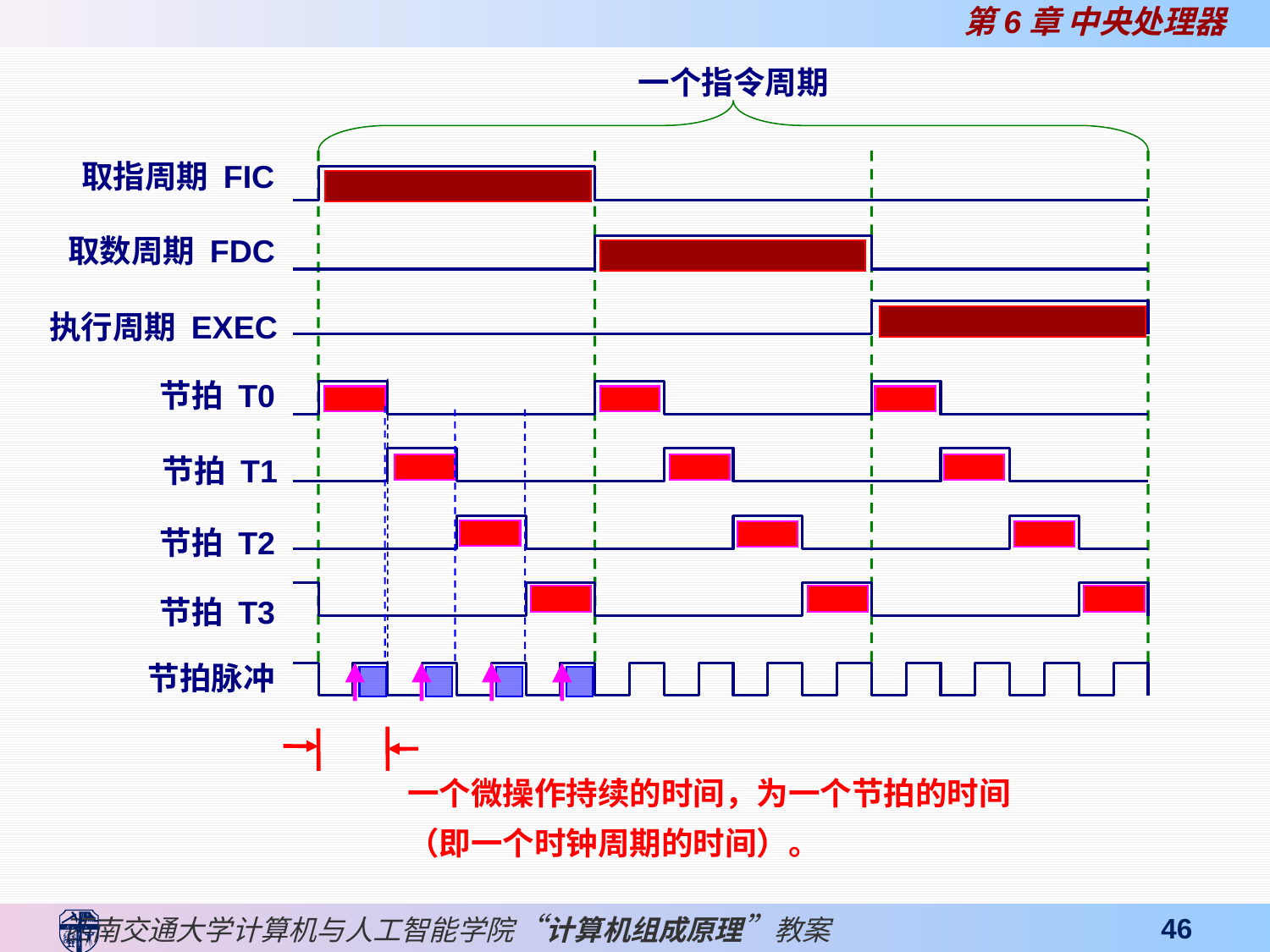

一个指令周期
取指周期 FIC

取数周期 FDC

执行周期 EXEC

节拍 T0

节拍 T1

节拍 T2

节拍 T3

节拍脉冲

一个微操作持续的时间，为一个节拍的时间
（即一个时钟周期的时间）。